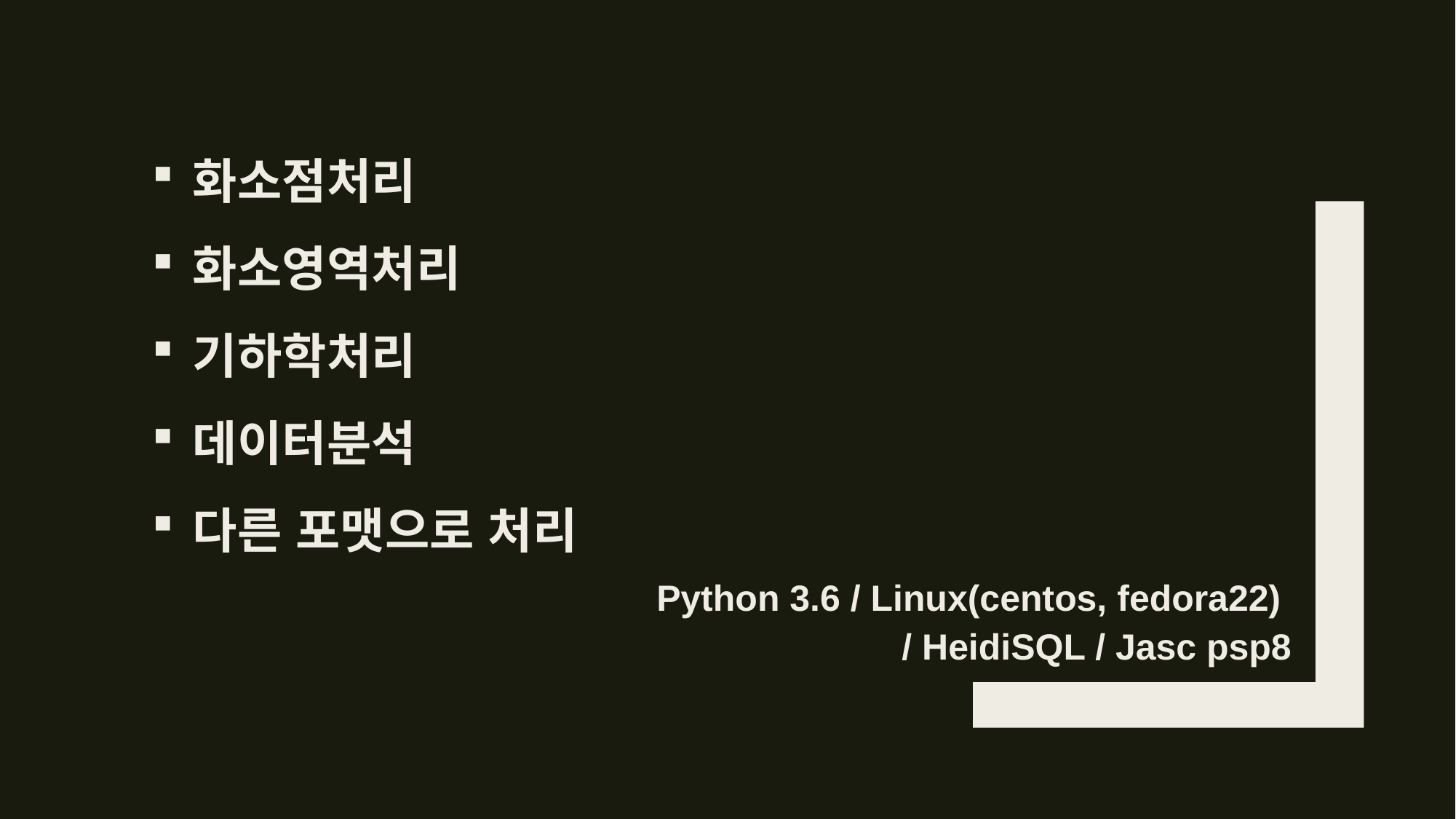

# 화소점처리
화소영역처리
기하학처리
데이터분석
다른 포맷으로 처리
Python 3.6 / Linux(centos, fedora22)
/ HeidiSQL / Jasc psp8